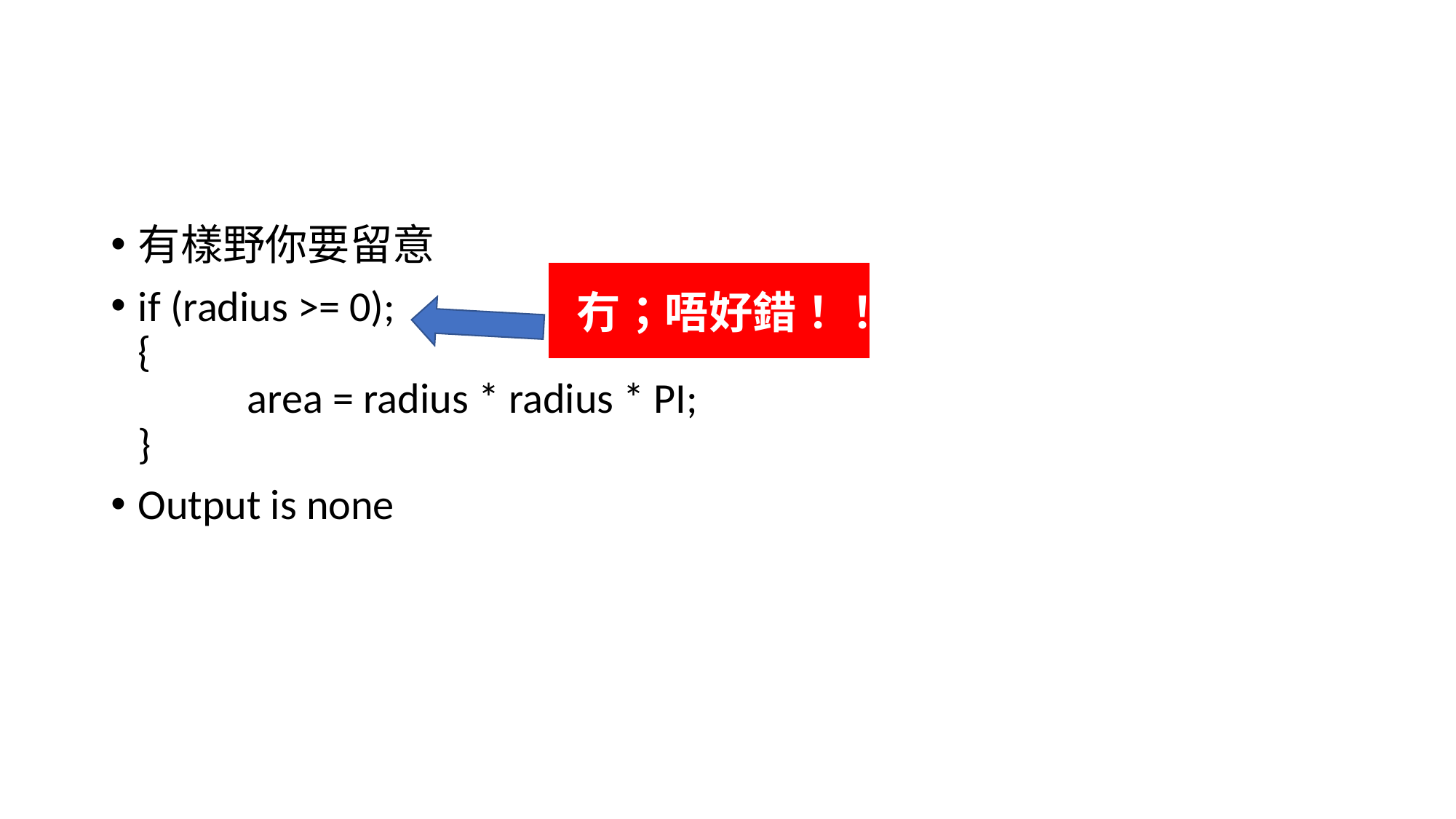

#
有樣野你要留意
if (radius >= 0);
{
	area = radius * radius * PI;
}
Output is none
冇；唔好錯！！